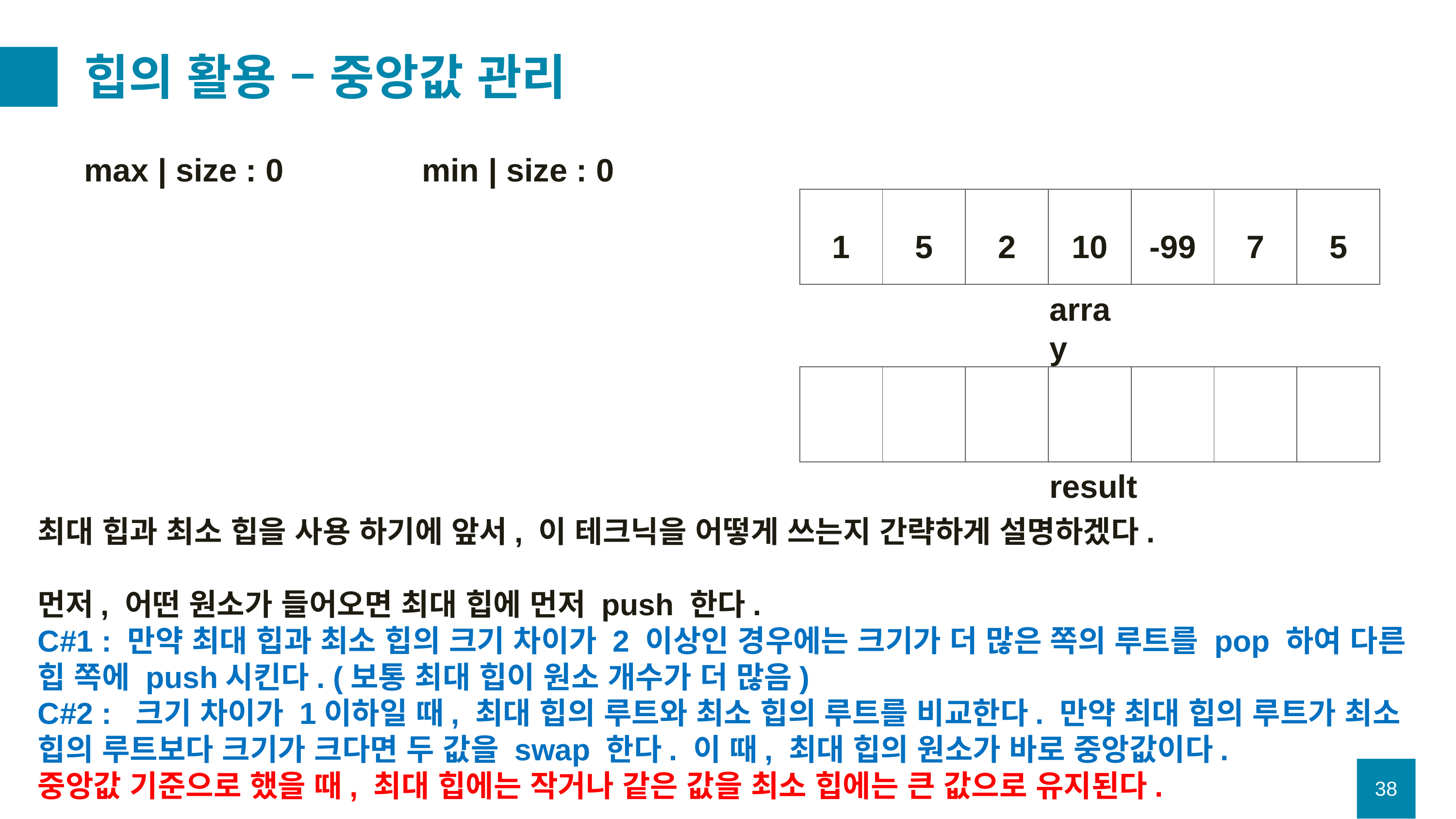

# 힙의 활용 – 중앙값 관리
min | size : 0
max | size : 0
| 1 | 5 | 2 | 10 | -99 | 7 | 5 |
| --- | --- | --- | --- | --- | --- | --- |
array
|  |  |  |  |  |  |  |
| --- | --- | --- | --- | --- | --- | --- |
result
최대 힙과 최소 힙을 사용 하기에 앞서, 이 테크닉을 어떻게 쓰는지 간략하게 설명하겠다.

먼저, 어떤 원소가 들어오면 최대 힙에 먼저 push 한다.
C#1 : 만약 최대 힙과 최소 힙의 크기 차이가 2 이상인 경우에는 크기가 더 많은 쪽의 루트를 pop 하여 다른
힙 쪽에 push시킨다. (보통 최대 힙이 원소 개수가 더 많음)
C#2 :  크기 차이가 1이하일 때, 최대 힙의 루트와 최소 힙의 루트를 비교한다. 만약 최대 힙의 루트가 최소 힙의 루트보다 크기가 크다면 두 값을 swap 한다. 이 때, 최대 힙의 원소가 바로 중앙값이다.
중앙값 기준으로 했을 때, 최대 힙에는 작거나 같은 값을 최소 힙에는 큰 값으로 유지된다.
38